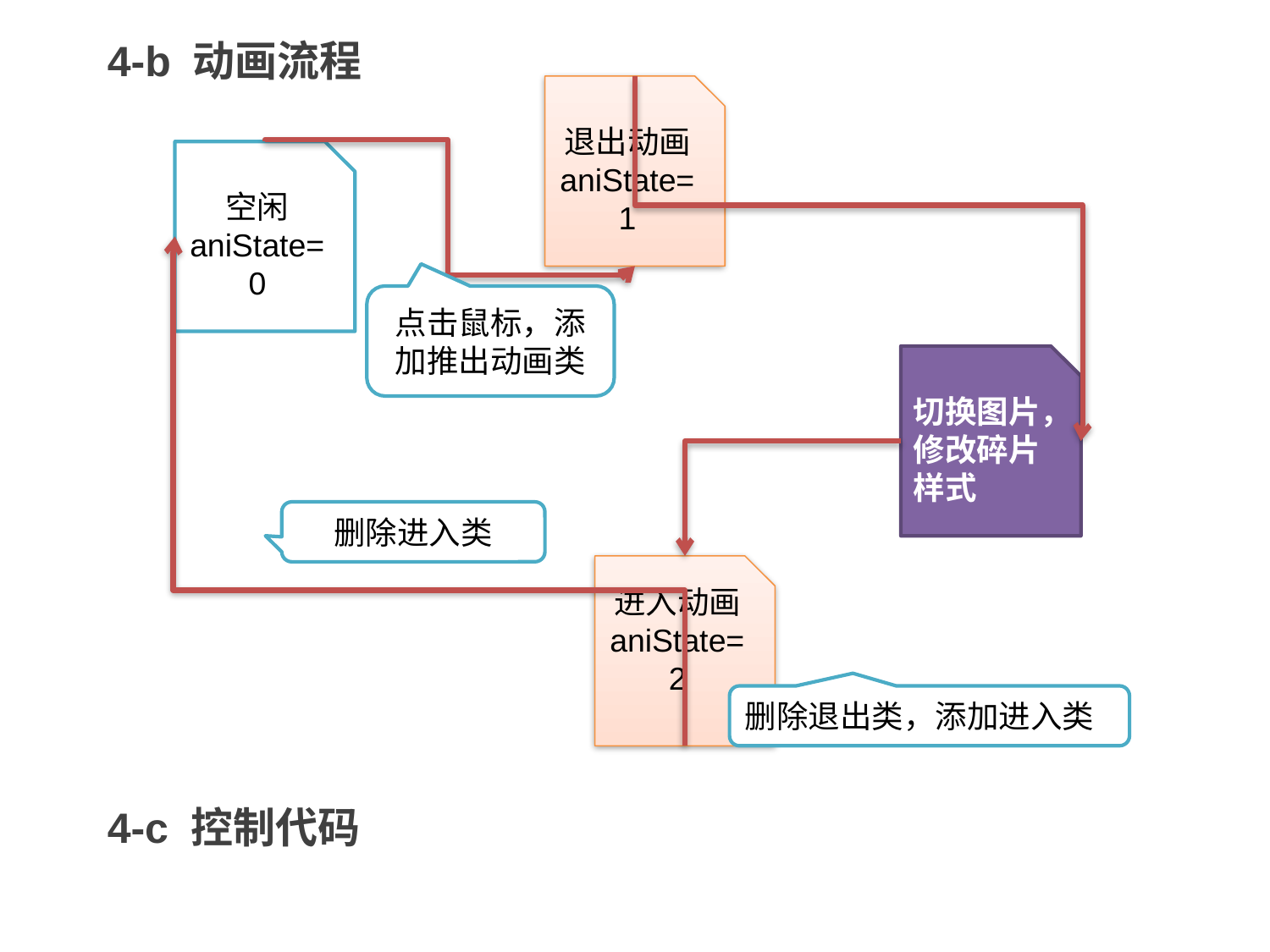

4-b 动画流程

退出动画
aniState= 1
空闲
aniState= 0
点击鼠标，添加推出动画类
切换图片，修改碎片样式
删除进入类
进入动画
aniState= 2

删除退出类，添加进入类
4-c 控制代码